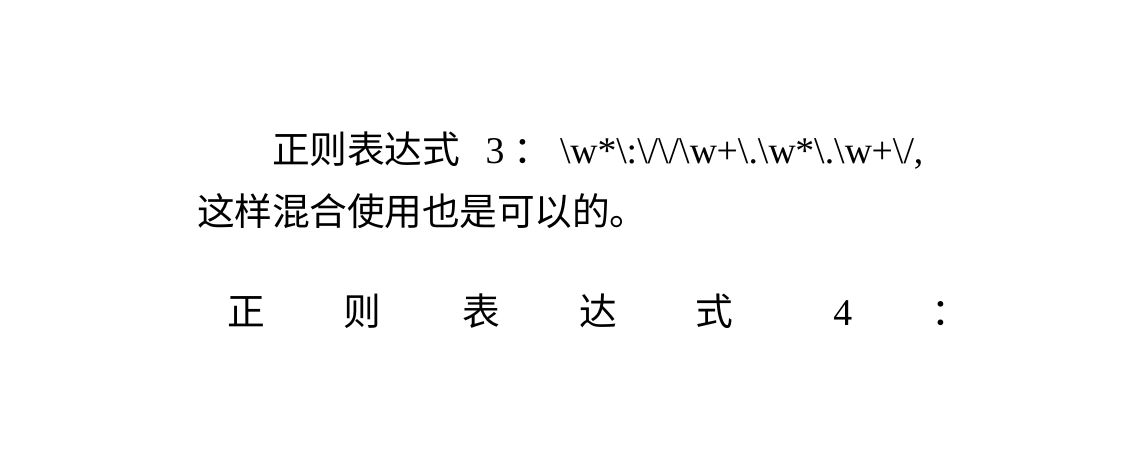

正则表达式  3：\w*\:\/\/\w+\.\w*\.\w+\/,

这样混合使用也是可以的。
正
则
表
达
式
4
：